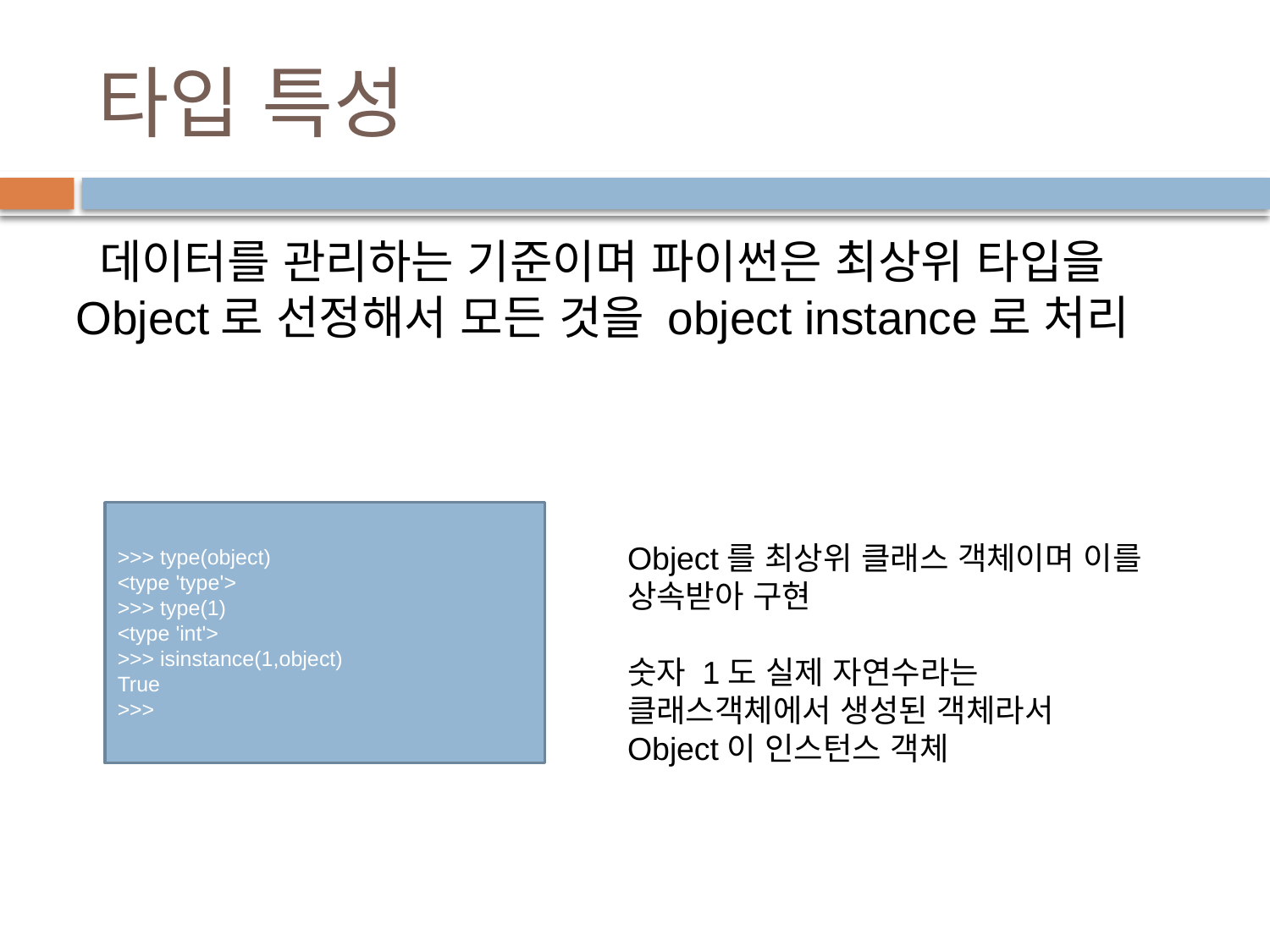

# 타입 특성
 데이터를 관리하는 기준이며 파이썬은 최상위 타입을 Object로 선정해서 모든 것을 object instance로 처리
>>> type(object)
<type 'type'>
>>> type(1)
<type 'int'>
>>> isinstance(1,object)
True
>>>
Object를 최상위 클래스 객체이며 이를 상속받아 구현

숫자 1도 실제 자연수라는 클래스객체에서 생성된 객체라서 Object이 인스턴스 객체